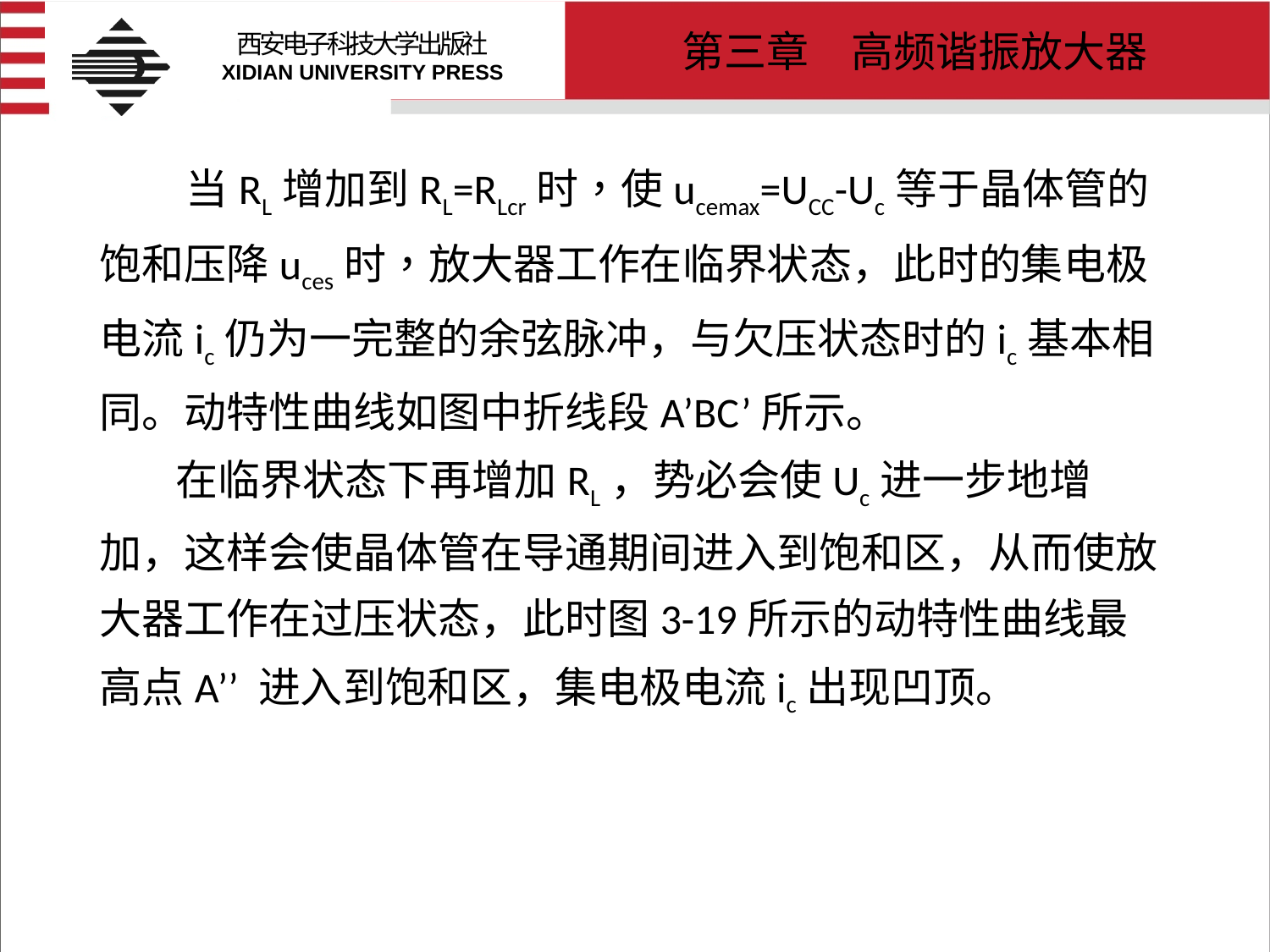

# 当RL增加到RL=RLcr时，使ucemax=UCC-Uc等于晶体管的饱和压降uces时，放大器工作在临界状态，此时的集电极电流ic仍为一完整的余弦脉冲，与欠压状态时的ic基本相同。动特性曲线如图中折线段A’BC’所示。 在临界状态下再增加RL，势必会使Uc进一步地增加，这样会使晶体管在导通期间进入到饱和区，从而使放大器工作在过压状态，此时图3-19所示的动特性曲线最高点A’’ 进入到饱和区，集电极电流ic出现凹顶。